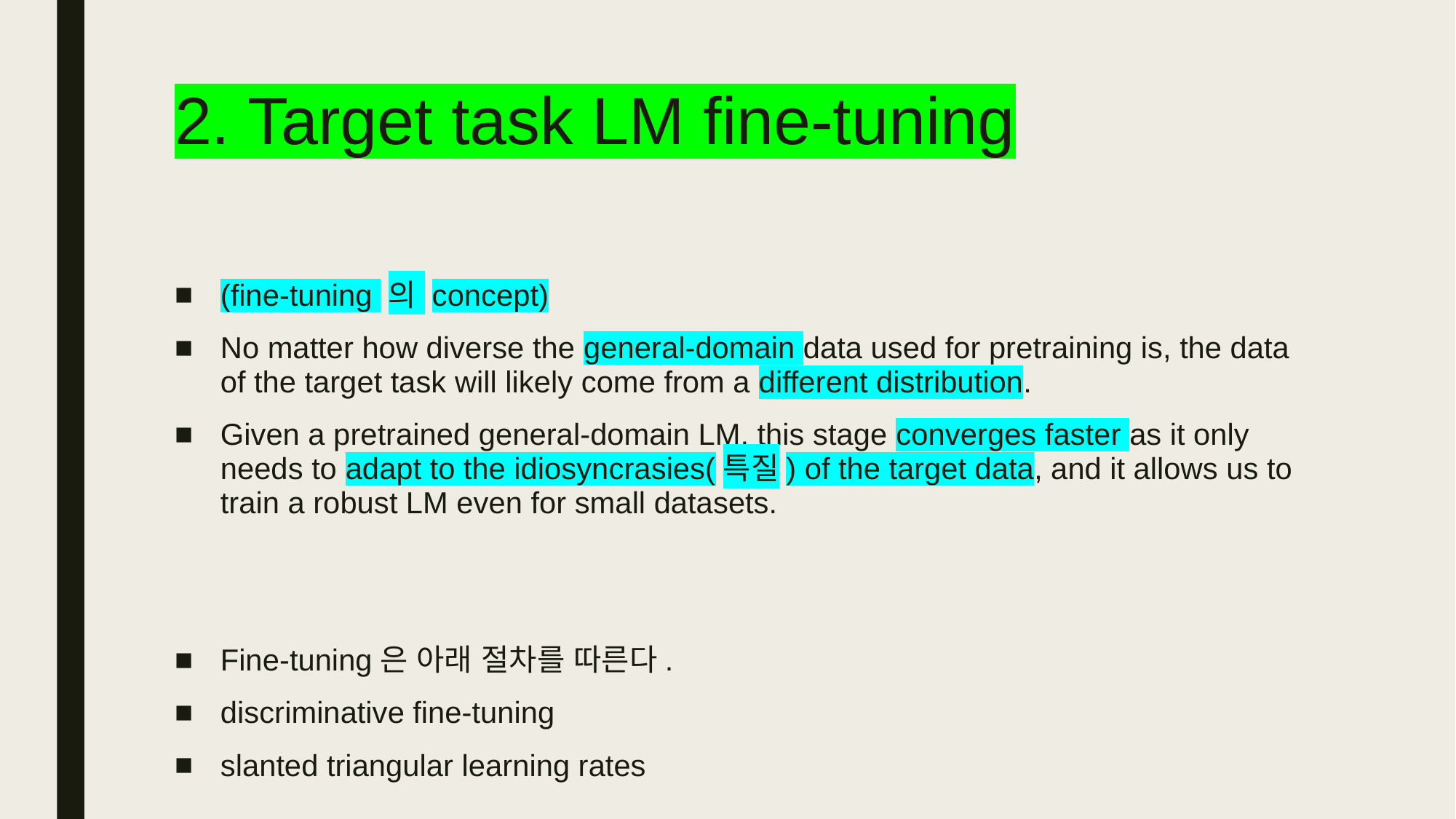

# 2. Target task LM fine-tuning
(fine-tuning 의 concept)
No matter how diverse the general-domain data used for pretraining is, the data of the target task will likely come from a different distribution.
Given a pretrained general-domain LM, this stage converges faster as it only needs to adapt to the idiosyncrasies(특질) of the target data, and it allows us to train a robust LM even for small datasets.

Fine-tuning은 아래 절차를 따른다.
discriminative fine-tuning
slanted triangular learning rates